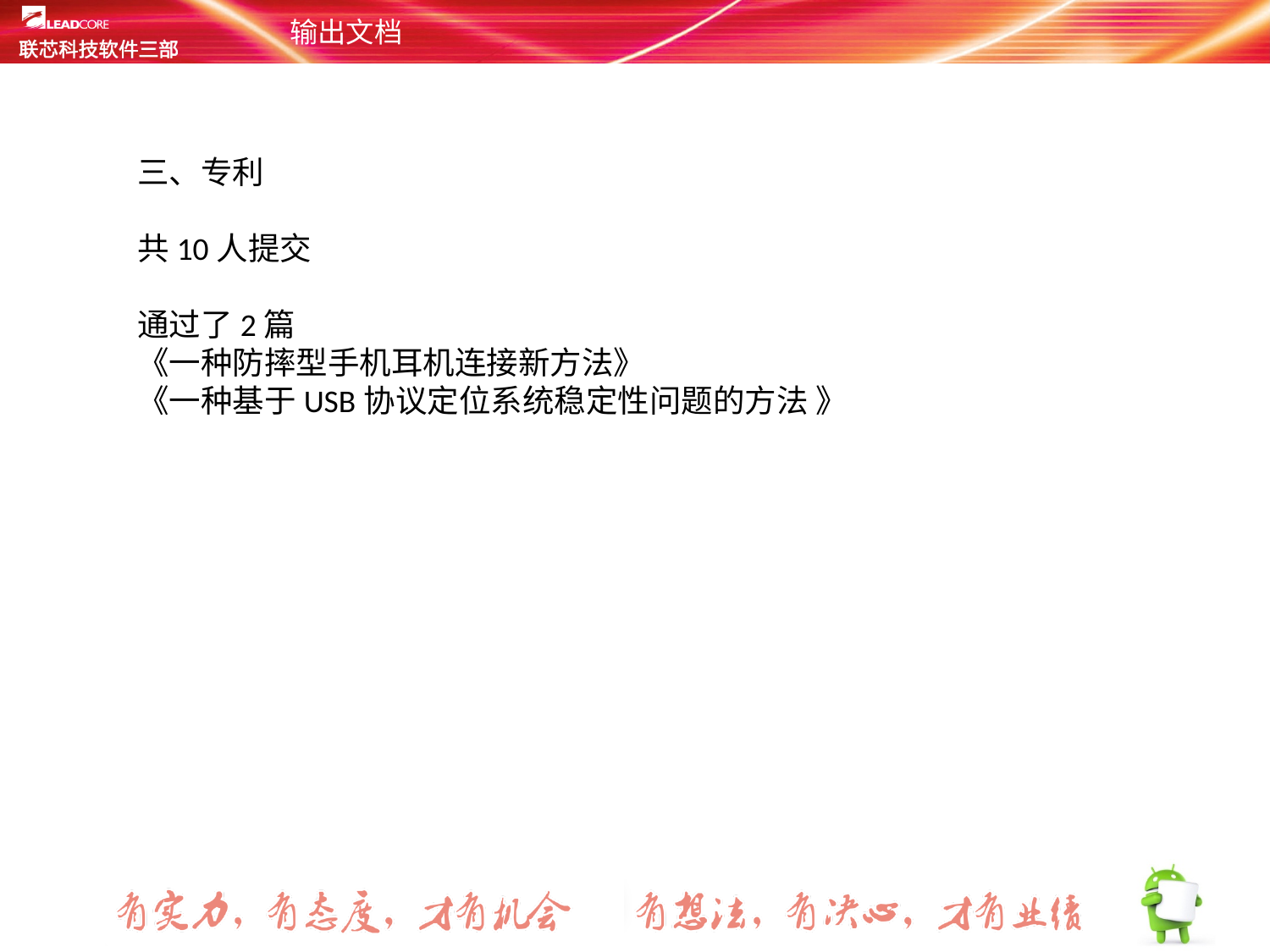

# 输出文档
三、专利

共10人提交

通过了2篇
《一种防摔型手机耳机连接新方法》
《一种基于USB协议定位系统稳定性问题的方法 》